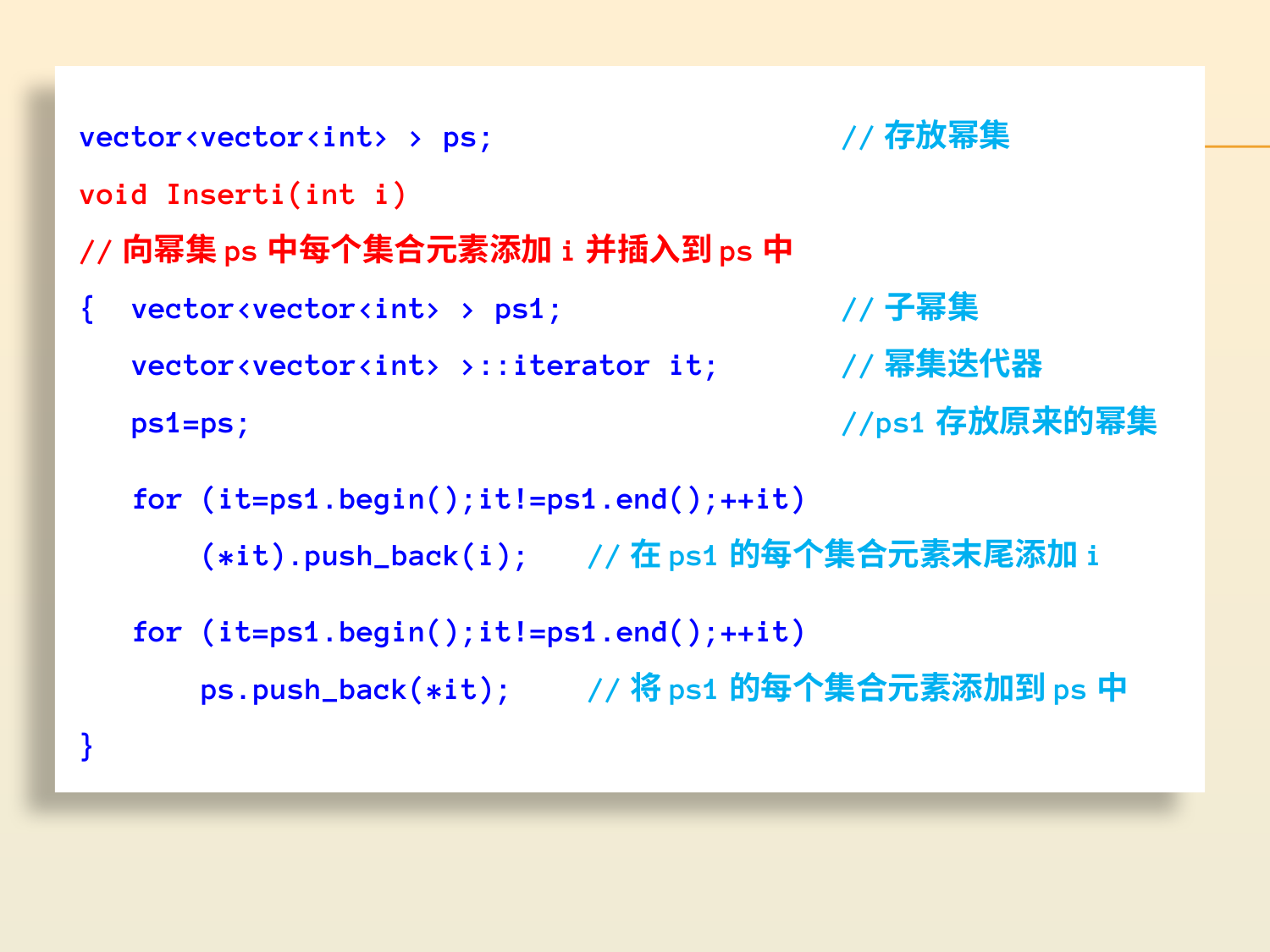

vector<vector<int> > ps;			//存放幂集
void Inserti(int i)
//向幂集ps中每个集合元素添加i并插入到ps中
{  vector<vector<int> > ps1;			//子幂集
   vector<vector<int> >::iterator it;	//幂集迭代器
   ps1=ps;					//ps1存放原来的幂集
   for (it=ps1.begin();it!=ps1.end();++it)
       (*it).push_back(i);	//在ps1的每个集合元素末尾添加i
   for (it=ps1.begin();it!=ps1.end();++it)
       ps.push_back(*it);	//将ps1的每个集合元素添加到ps中
}